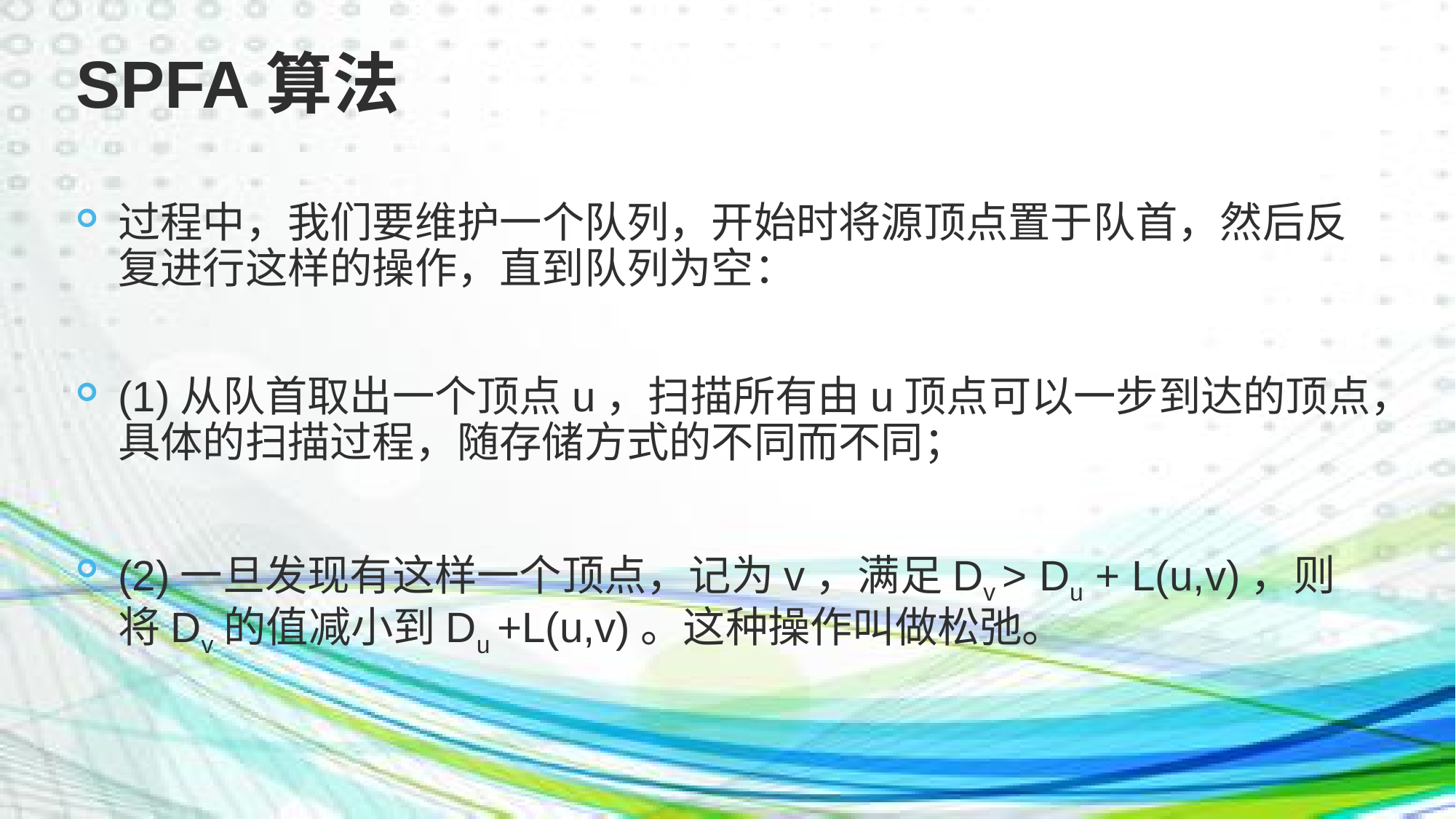

# SPFA算法
过程中，我们要维护一个队列，开始时将源顶点置于队首，然后反复进行这样的操作，直到队列为空：

(1)从队首取出一个顶点u，扫描所有由u顶点可以一步到达的顶点，具体的扫描过程，随存储方式的不同而不同；

(2)一旦发现有这样一个顶点，记为v，满足Dv > Du + L(u,v)，则将Dv的值减小到Du +L(u,v)。这种操作叫做松弛。